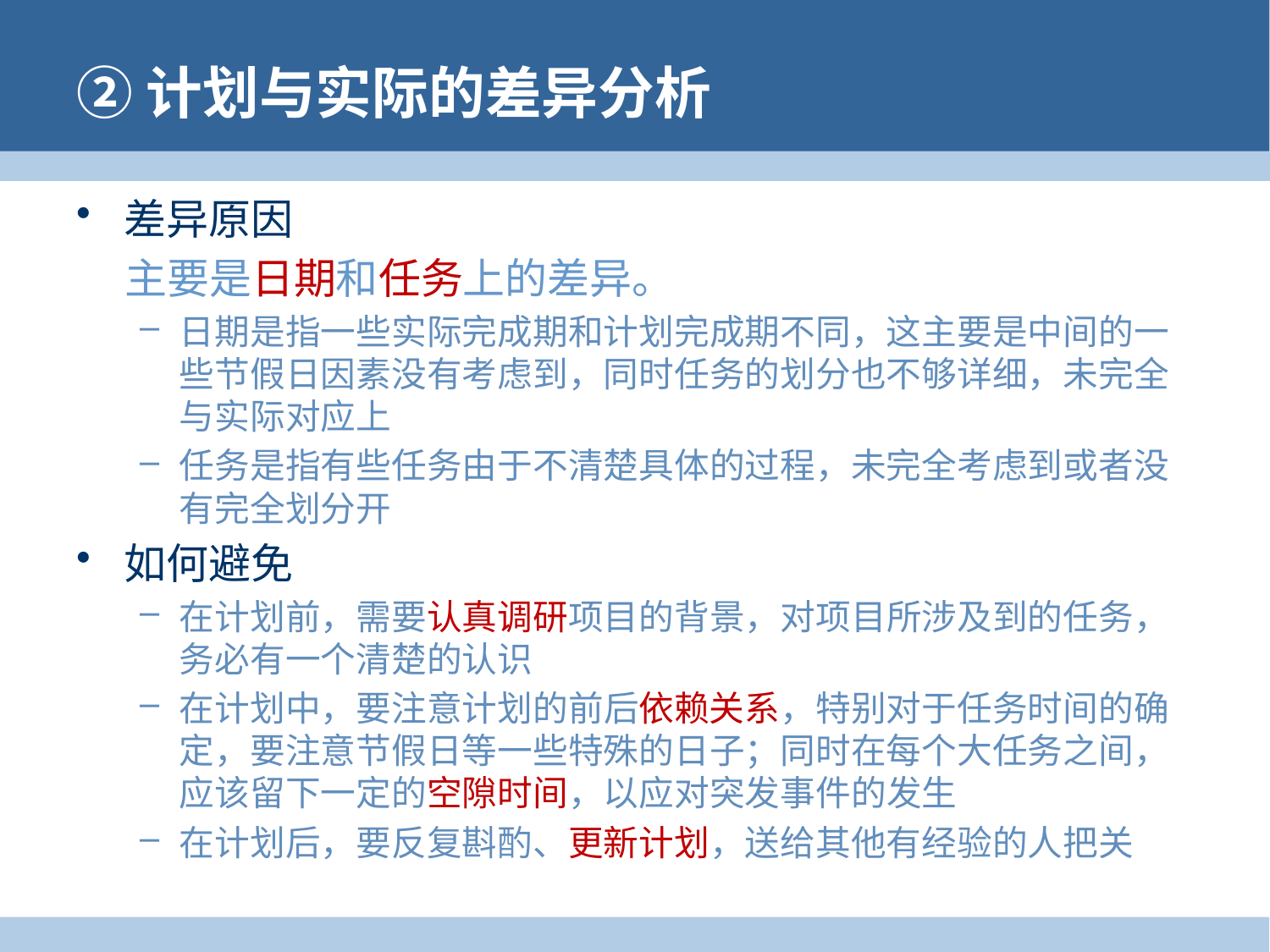

# ②计划与实际的差异分析
差异原因
    主要是日期和任务上的差异。
日期是指一些实际完成期和计划完成期不同，这主要是中间的一些节假日因素没有考虑到，同时任务的划分也不够详细，未完全与实际对应上
任务是指有些任务由于不清楚具体的过程，未完全考虑到或者没有完全划分开
如何避免
在计划前，需要认真调研项目的背景，对项目所涉及到的任务，务必有一个清楚的认识
在计划中，要注意计划的前后依赖关系，特别对于任务时间的确定，要注意节假日等一些特殊的日子；同时在每个大任务之间，应该留下一定的空隙时间，以应对突发事件的发生
在计划后，要反复斟酌、更新计划，送给其他有经验的人把关